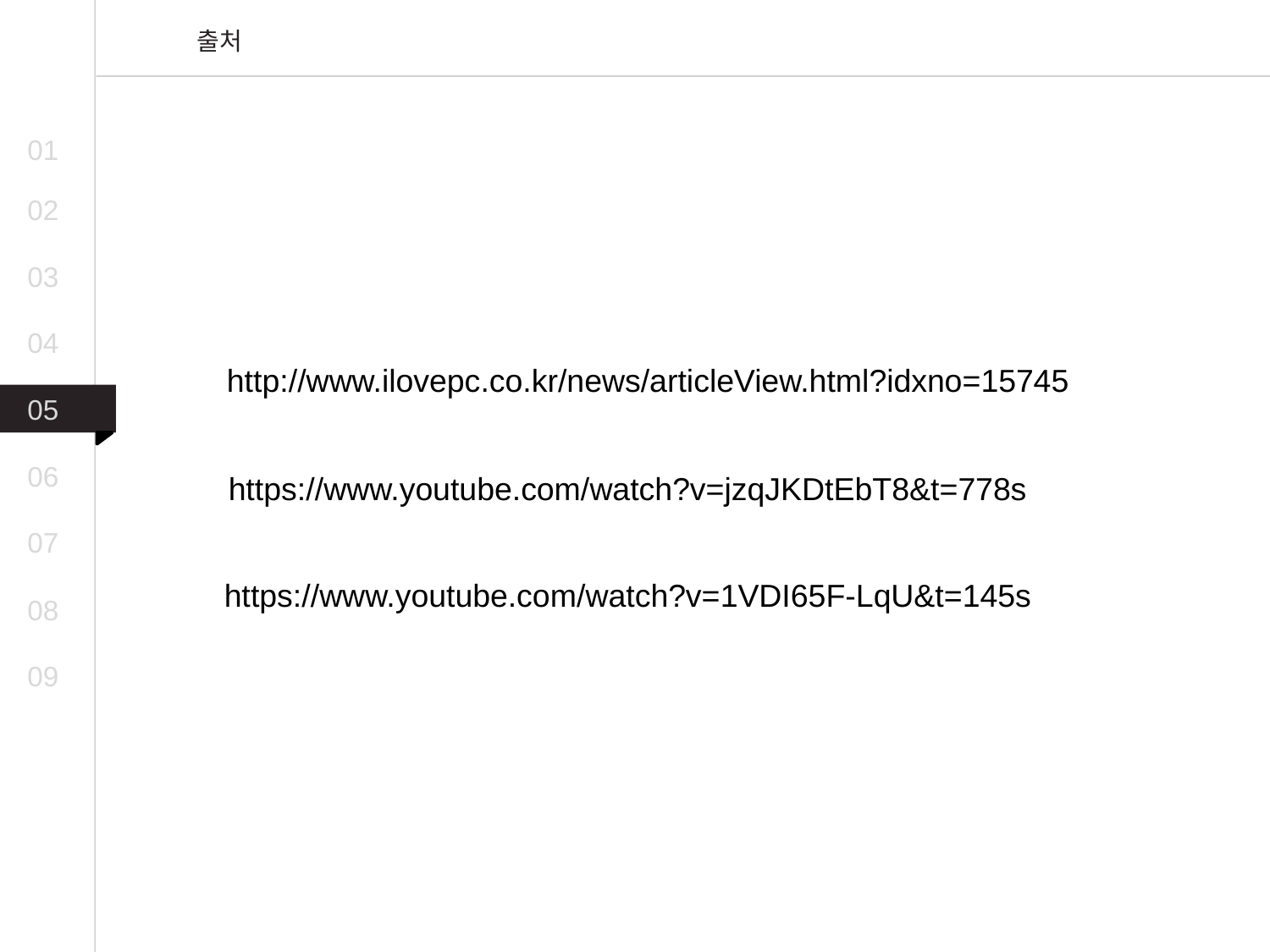

출처
01
02
03
04
http://www.ilovepc.co.kr/news/articleView.html?idxno=15745

05
06
https://www.youtube.com/watch?v=jzqJKDtEbT8&t=778s
07
https://www.youtube.com/watch?v=1VDI65F-LqU&t=145s
08
09